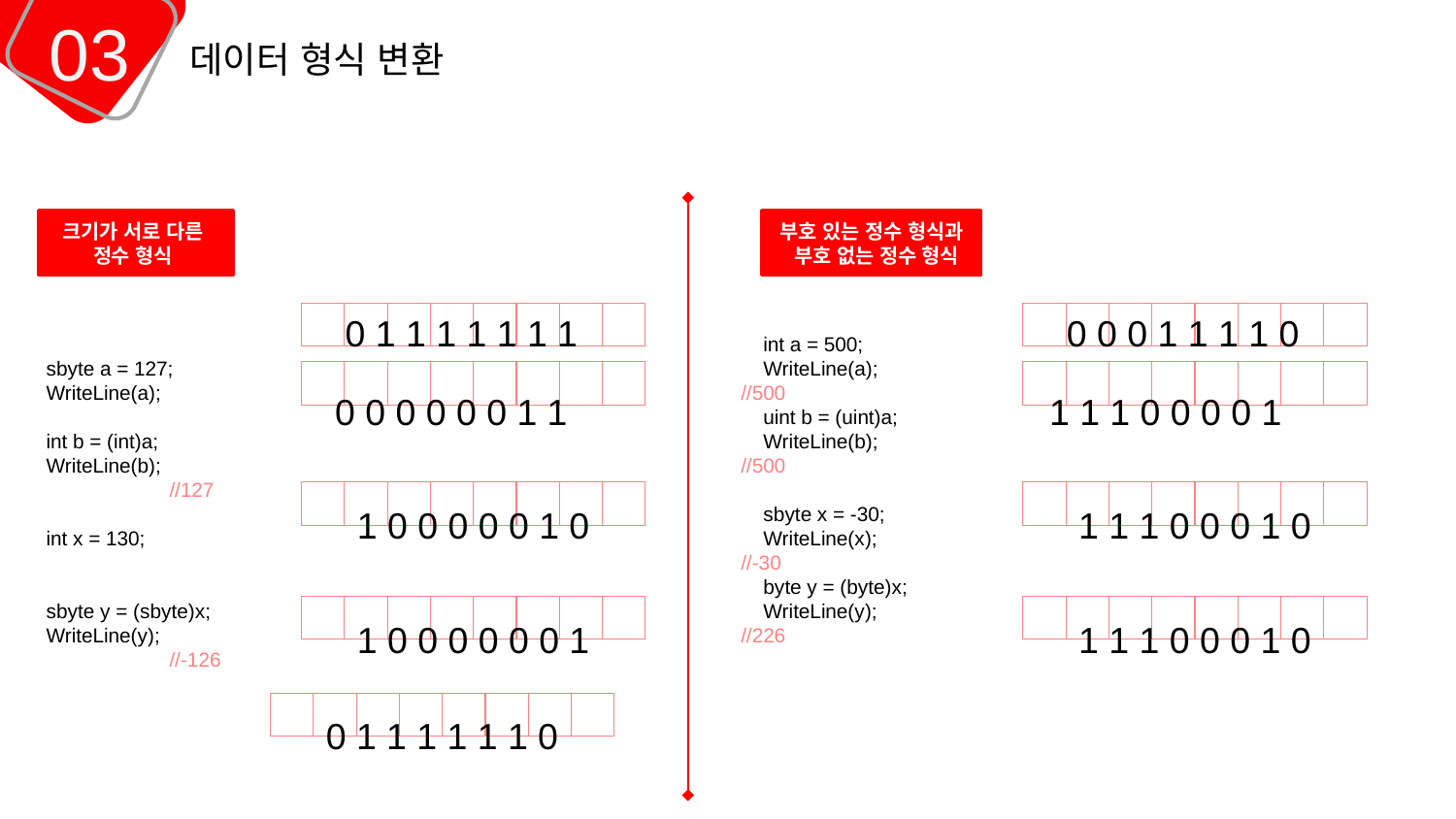

03
데이터 형식 변환

크기가 서로 다른
정수 형식
부호 있는 정수 형식과
 부호 없는 정수 형식

0 1 1 1 1 1 1 1

0 0 0 1 1 1 1 0
    int a = 500;
    WriteLine(a);		//500
    uint b = (uint)a;
    WriteLine(b);		//500

    sbyte x = -30;
    WriteLine(x);		//-30
    byte y = (byte)x;
    WriteLine(y);		//226
    sbyte a = 127;
    WriteLine(a);

    int b = (int)a;
    WriteLine(b);		//127

    int x = 130;

    sbyte y = (sbyte)x;
    WriteLine(y);		//-126

0 0 0 0 0 0 1 1
1 1 1 0 0 0 0 1

1 0 0 0 0 0 1 0
1 1 1 0 0 0 1 0

1 0 0 0 0 0 0 1
1 1 1 0 0 0 1 0

0 1 1 1 1 1 1 0